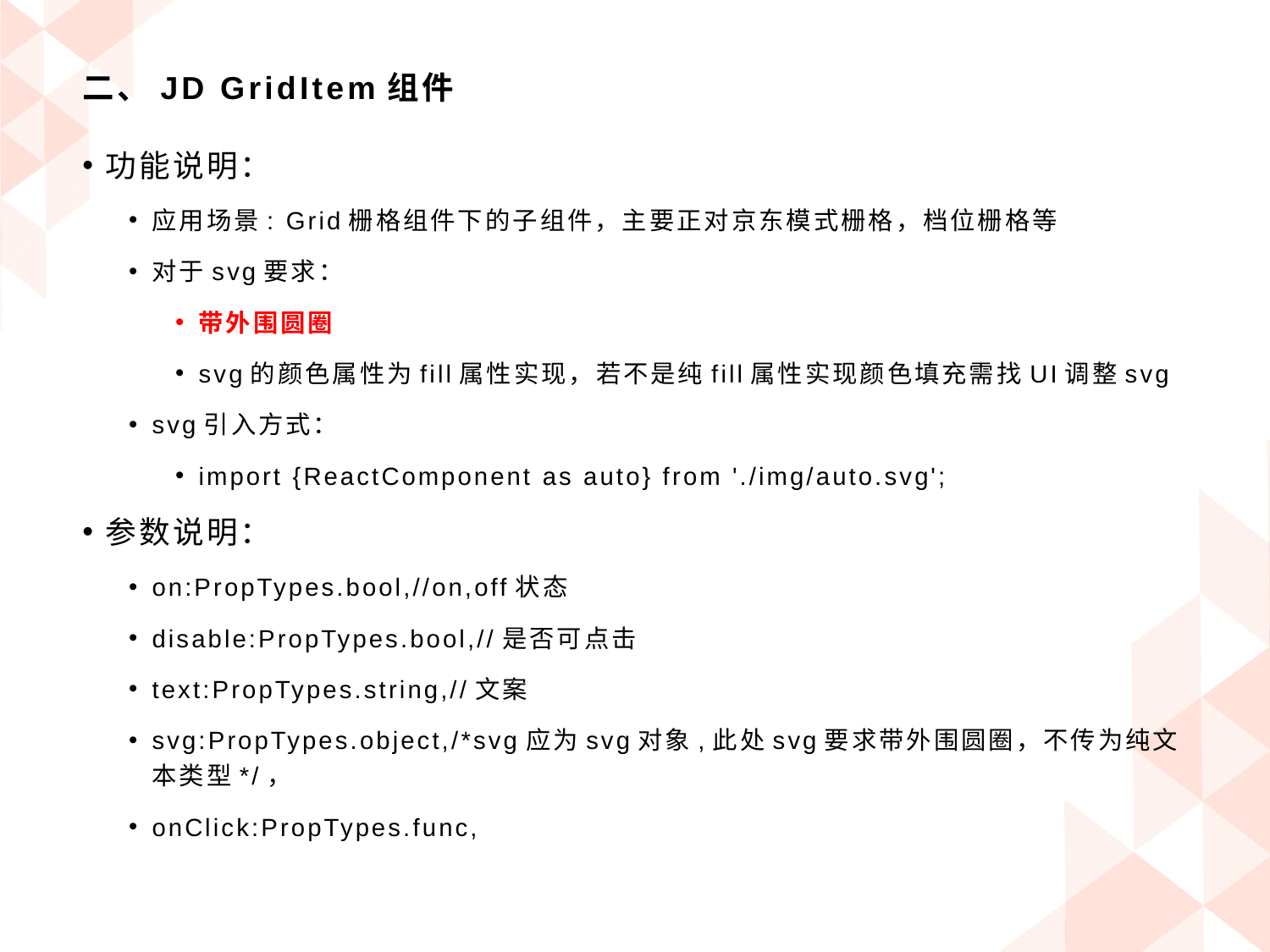

# 二、JD GridItem组件
功能说明：
应用场景: Grid栅格组件下的子组件，主要正对京东模式栅格，档位栅格等
对于svg要求：
带外围圆圈
svg的颜色属性为fill属性实现，若不是纯fill属性实现颜色填充需找UI调整svg
svg引入方式：
import {ReactComponent as auto} from './img/auto.svg';
参数说明：
on:PropTypes.bool,//on,off状态
disable:PropTypes.bool,//是否可点击
text:PropTypes.string,//文案
svg:PropTypes.object,/*svg应为svg对象,此处svg要求带外围圆圈，不传为纯文本类型*/，
onClick:PropTypes.func,